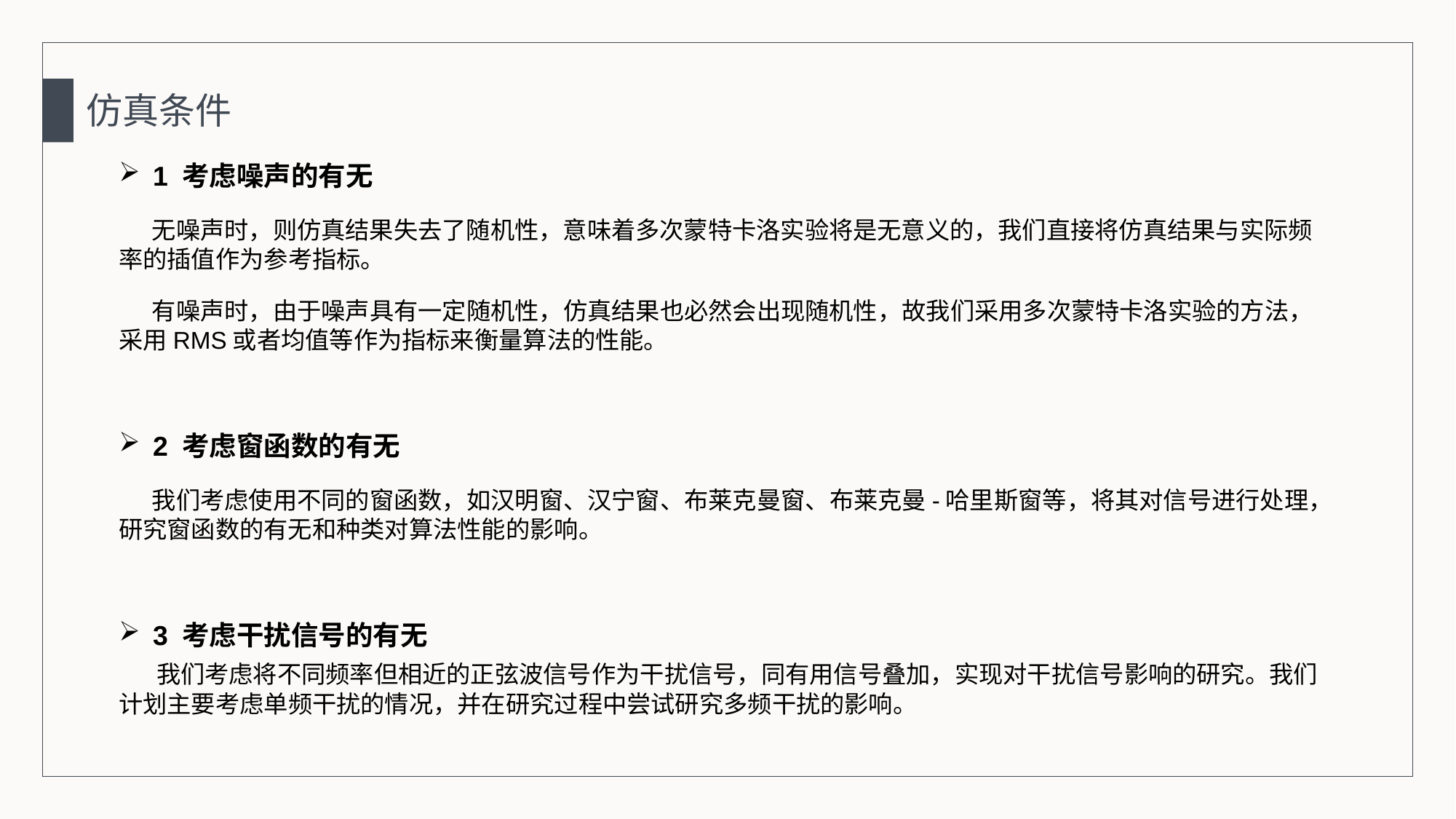

仿真条件
1 考虑噪声的有无
     无噪声时，则仿真结果失去了随机性，意味着多次蒙特卡洛实验将是无意义的，我们直接将仿真结果与实际频率的插值作为参考指标。
     有噪声时，由于噪声具有一定随机性，仿真结果也必然会出现随机性，故我们采用多次蒙特卡洛实验的方法，采用RMS或者均值等作为指标来衡量算法的性能。

2 考虑窗函数的有无
     我们考虑使用不同的窗函数，如汉明窗、汉宁窗、布莱克曼窗、布莱克曼-哈里斯窗等，将其对信号进行处理，研究窗函数的有无和种类对算法性能的影响。

3 考虑干扰信号的有无
     我们考虑将不同频率但相近的正弦波信号作为干扰信号，同有用信号叠加，实现对干扰信号影响的研究。我们计划主要考虑单频干扰的情况，并在研究过程中尝试研究多频干扰的影响。